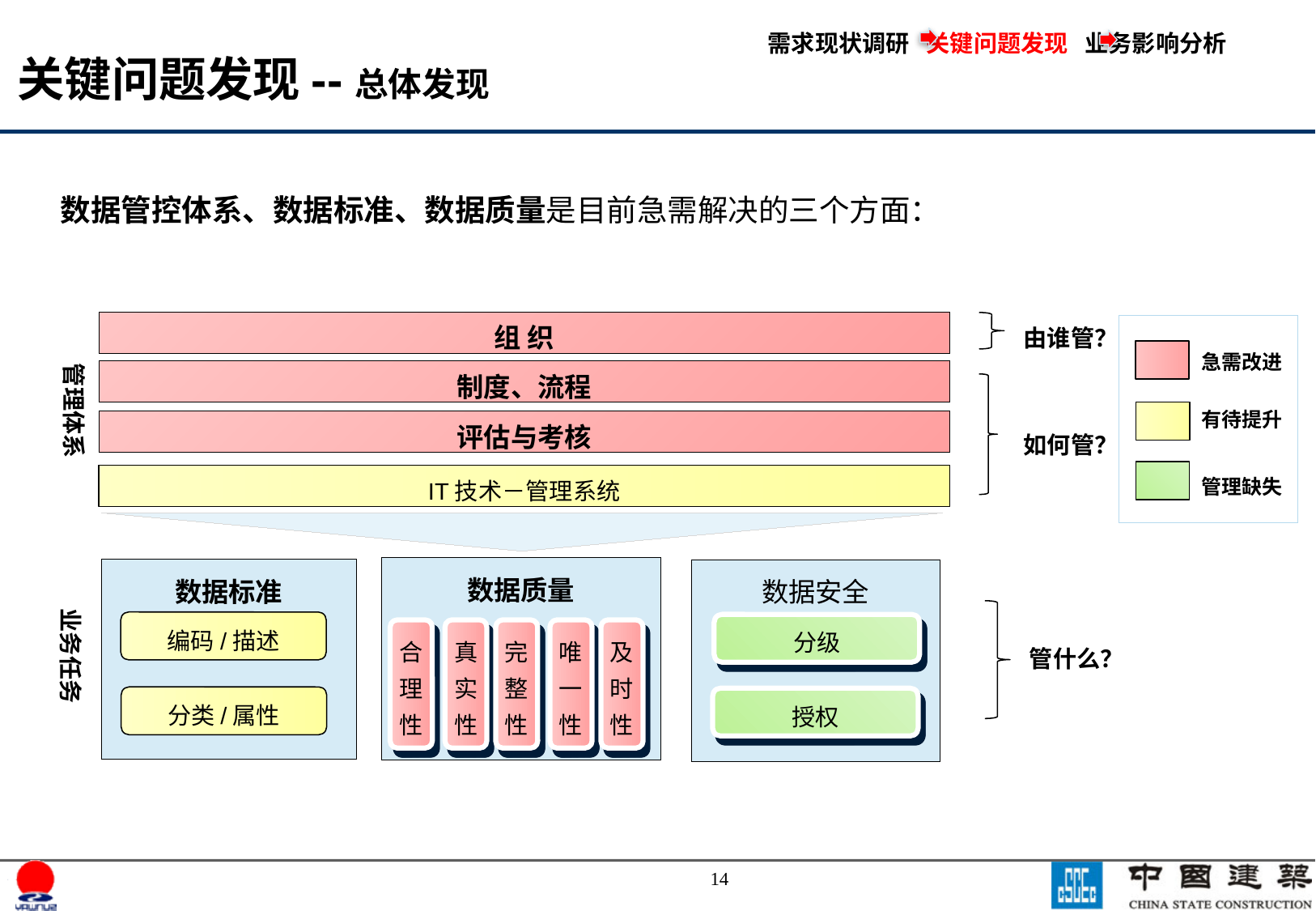

需求现状调研   关键问题发现   业务影响分析
# 关键问题发现--总体发现

数据管控体系、数据标准、数据质量是目前急需解决的三个方面：
由谁管？
组 织

管理体系
急需改进

制度、流程

有待提升

评估与考核
如何管？
管理缺失

IT技术－管理系统

业务任务
数据质量
数据标准
数据安全

编码/描述
分级
合理性
真实性
完整性
唯一性
及时性
管什么？
分类/属性
授权
14